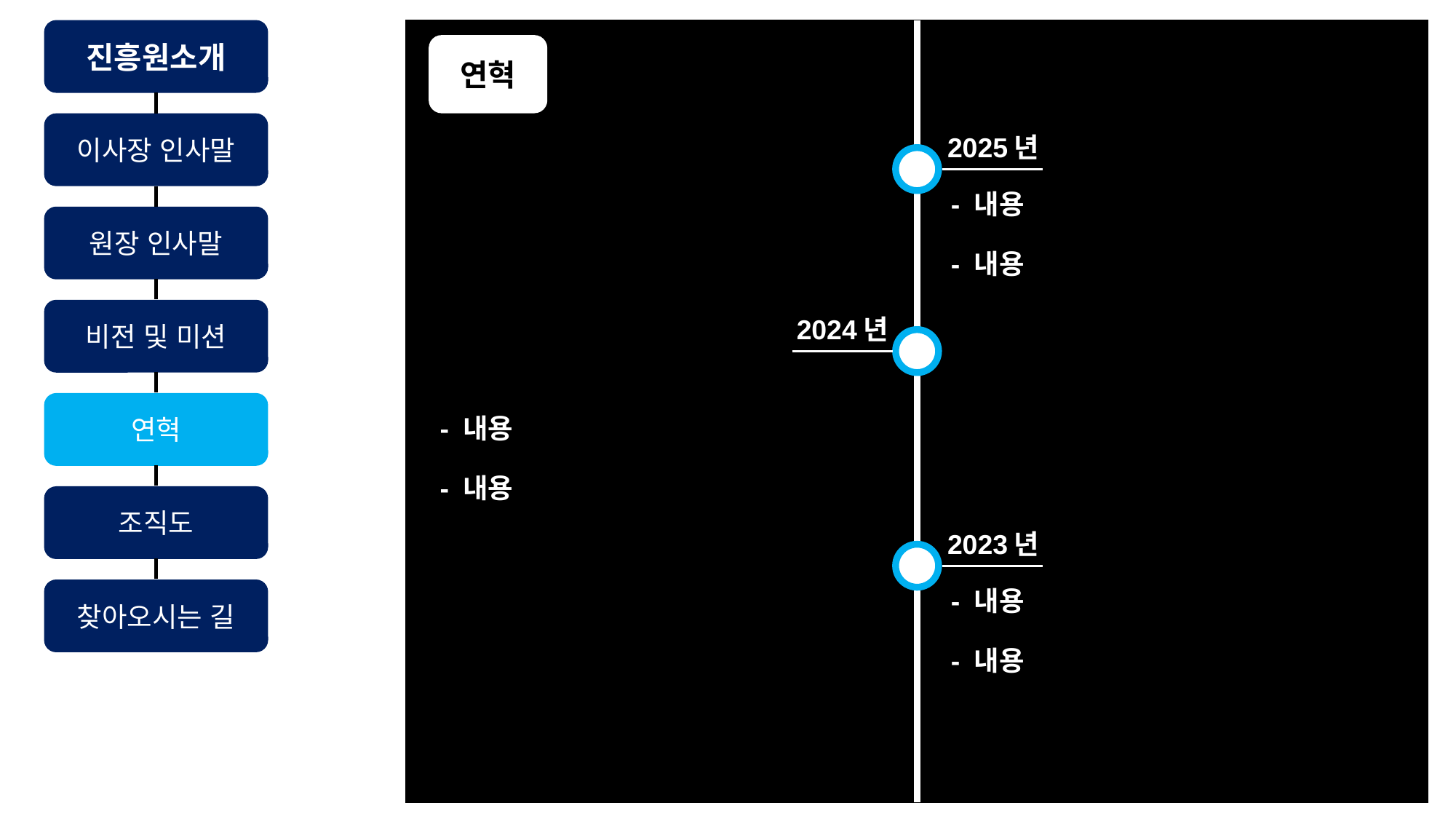

진흥원소개

연혁
이사장 인사말
2025년

- 내용
원장 인사말
- 내용
비전 및 미션
2024년

연혁
- 내용
- 내용
조직도
2023년

- 내용
찾아오시는 길
- 내용